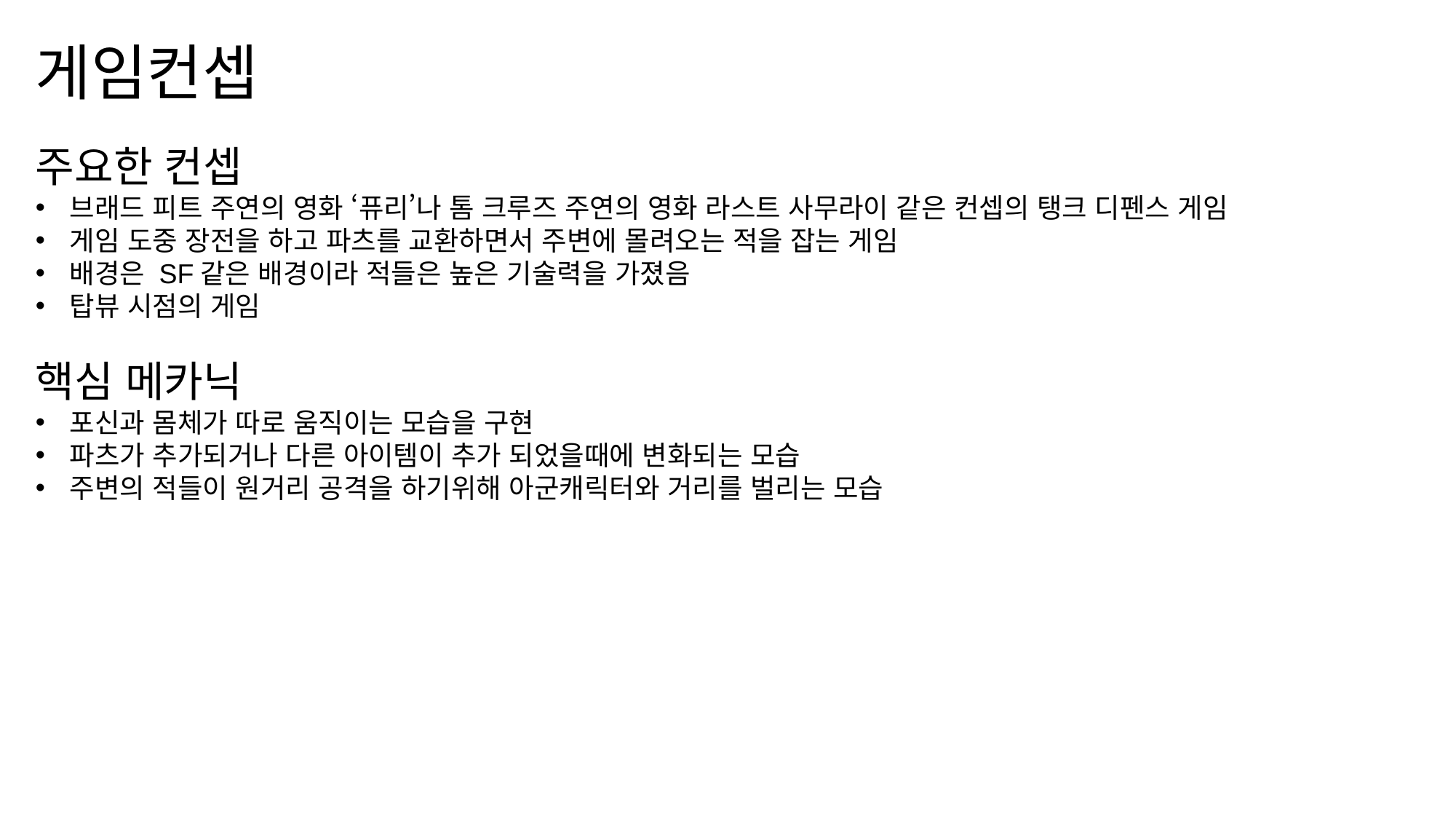

게임컨셉

주요한 컨셉
브래드 피트 주연의 영화 ‘퓨리’나 톰 크루즈 주연의 영화 라스트 사무라이 같은 컨셉의 탱크 디펜스 게임
게임 도중 장전을 하고 파츠를 교환하면서 주변에 몰려오는 적을 잡는 게임
배경은 SF같은 배경이라 적들은 높은 기술력을 가졌음
탑뷰 시점의 게임

핵심 메카닉
포신과 몸체가 따로 움직이는 모습을 구현
파츠가 추가되거나 다른 아이템이 추가 되었을때에 변화되는 모습
주변의 적들이 원거리 공격을 하기위해 아군캐릭터와 거리를 벌리는 모습